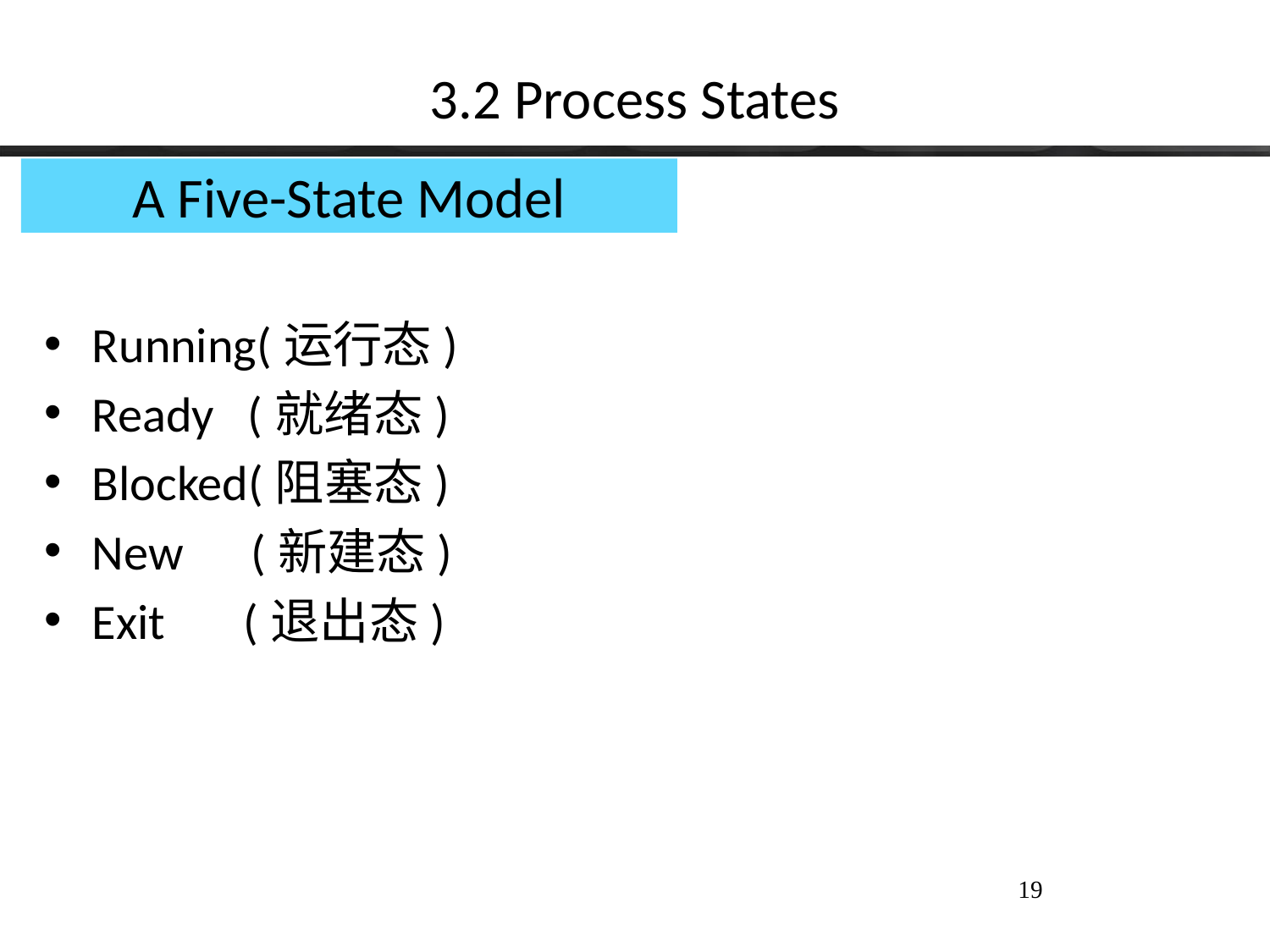

# 3.2 Process States
A Five-State Model
Running(运行态)
Ready   (就绪态)
Blocked(阻塞态)
New      (新建态)
Exit       (退出态)
19